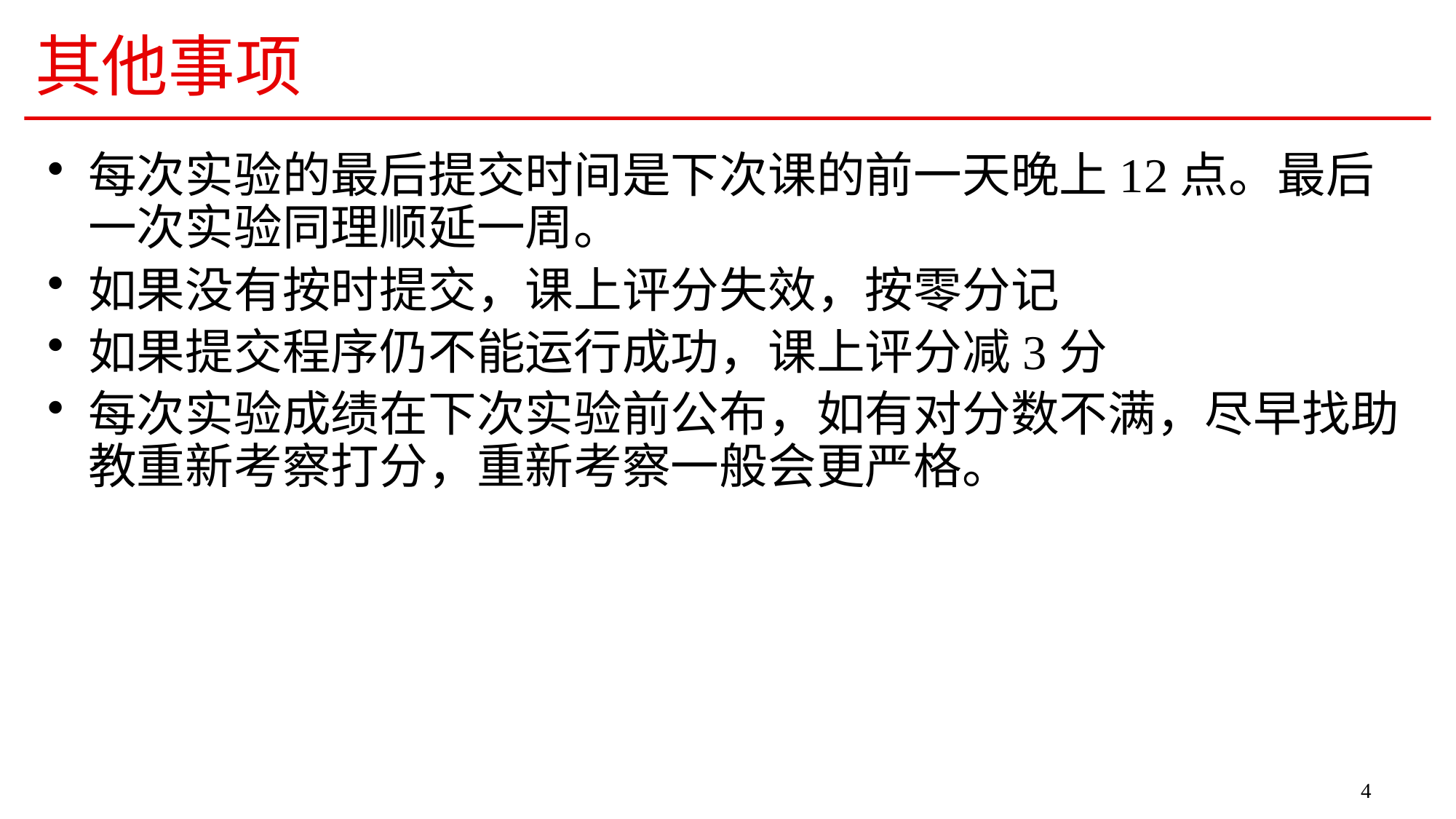

# 其他事项
每次实验的最后提交时间是下次课的前一天晚上12点。最后一次实验同理顺延一周。
如果没有按时提交，课上评分失效，按零分记
如果提交程序仍不能运行成功，课上评分减3分
每次实验成绩在下次实验前公布，如有对分数不满，尽早找助教重新考察打分，重新考察一般会更严格。

4